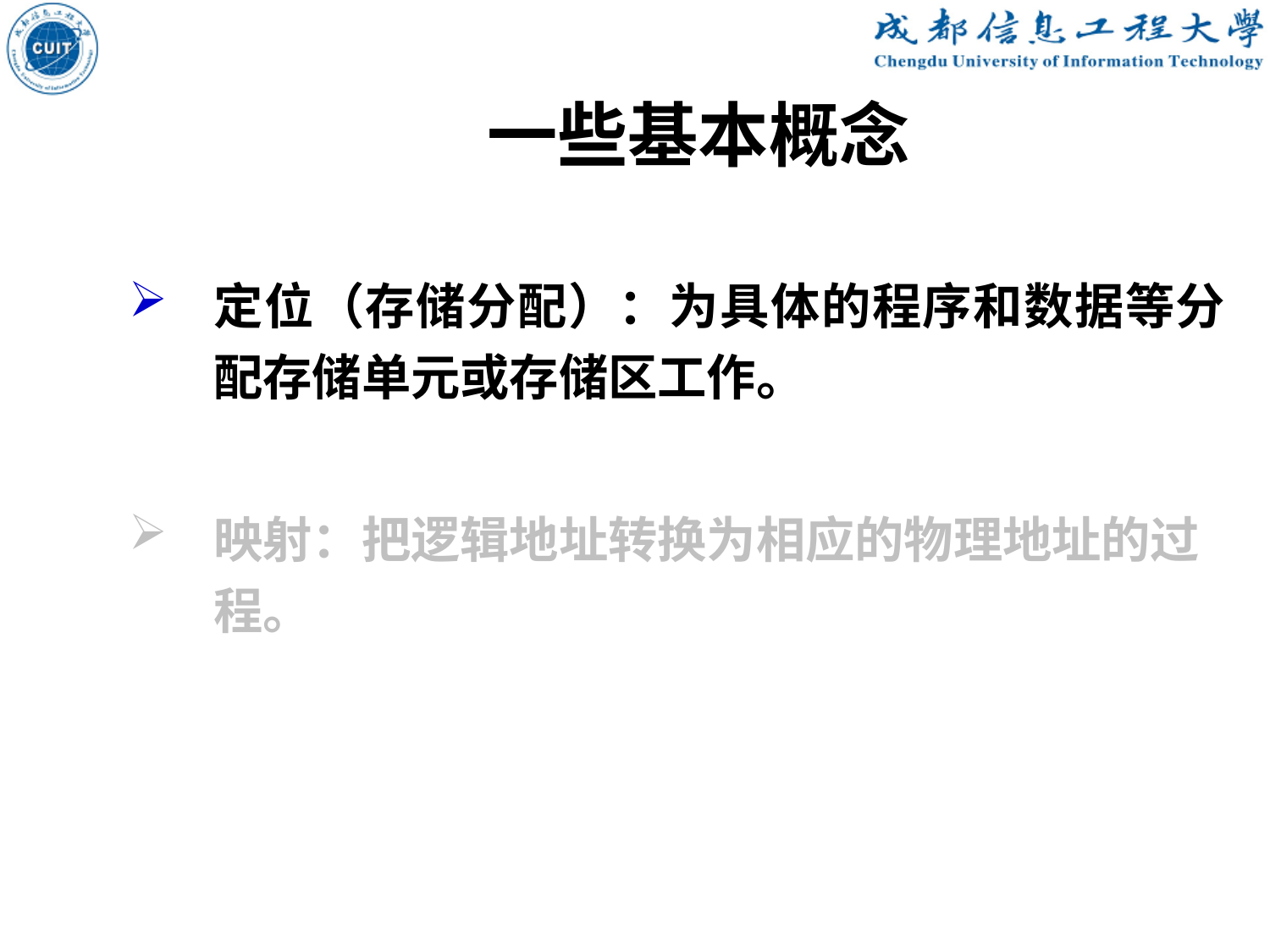

一些基本概念

定位（存储分配）：为具体的程序和数据等分配存储单元或存储区工作。

映射：把逻辑地址转换为相应的物理地址的过程。